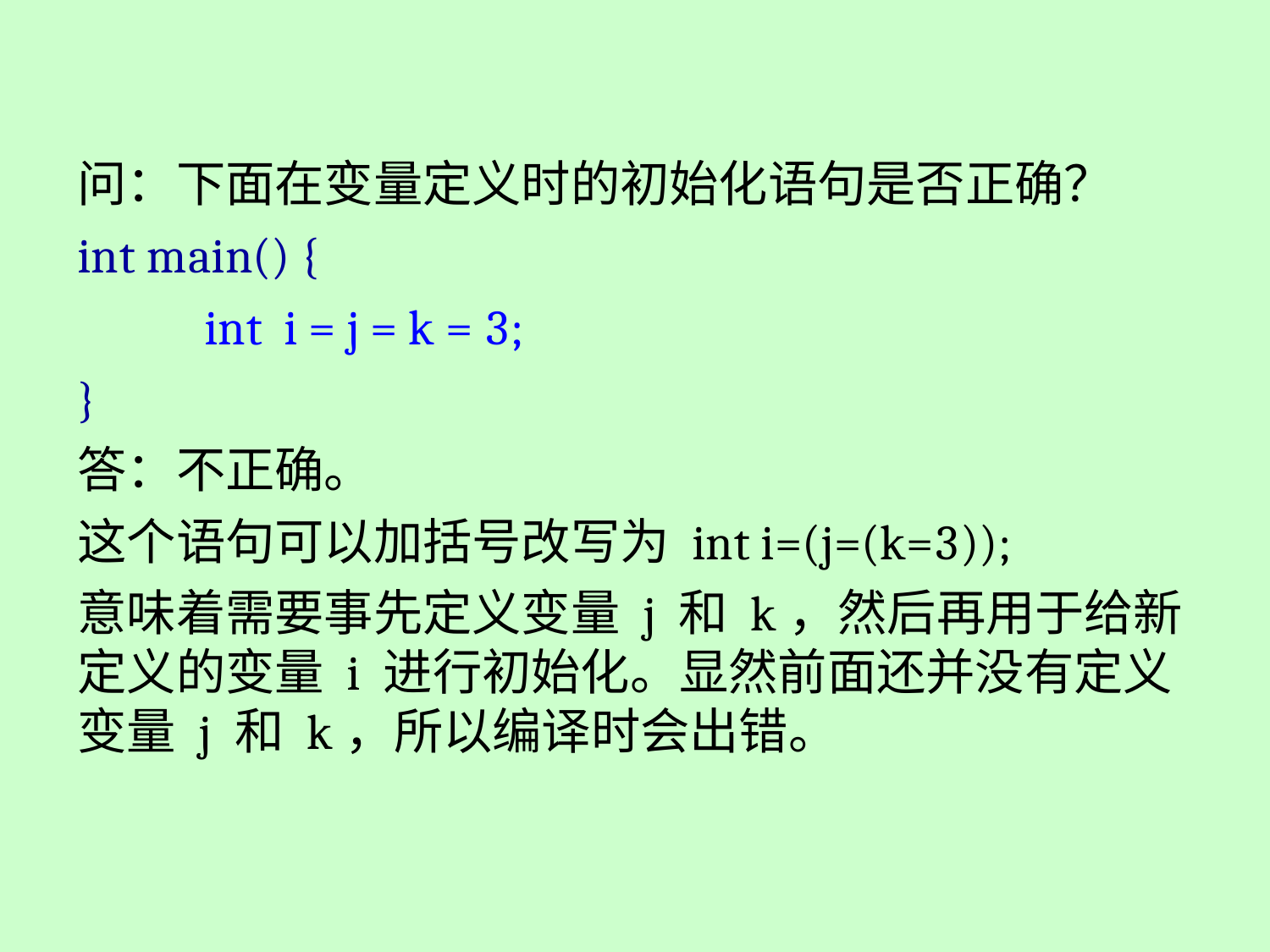

问：下面在变量定义时的初始化语句是否正确？
int main() {
	int  i = j = k = 3;
}
答：不正确。
这个语句可以加括号改写为 int i=(j=(k=3));
意味着需要事先定义变量 j 和 k，然后再用于给新定义的变量 i 进行初始化。显然前面还并没有定义变量 j 和 k，所以编译时会出错。
26